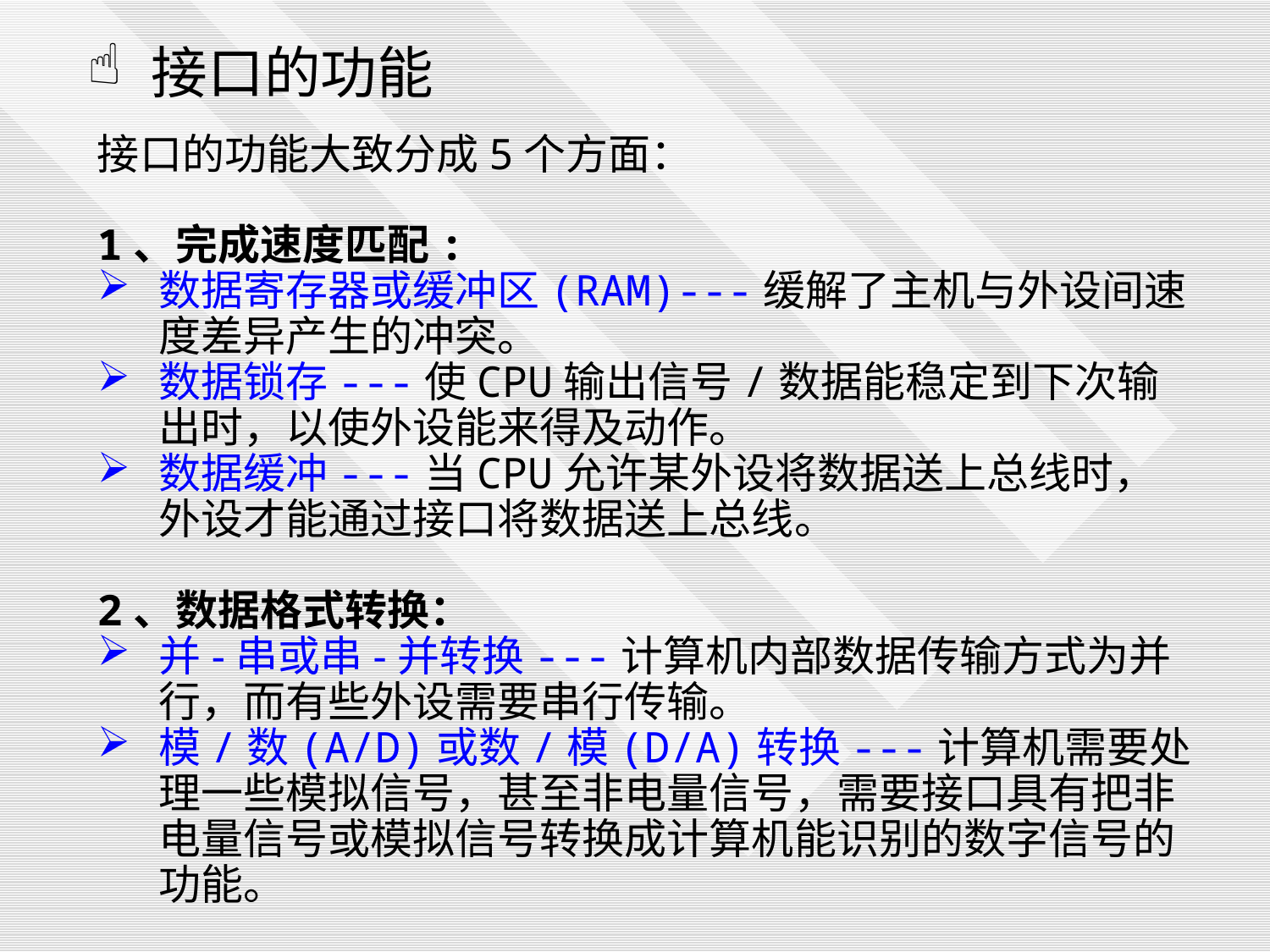

接口的功能
接口的功能大致分成5个方面：

1、完成速度匹配:
数据寄存器或缓冲区(RAM)---缓解了主机与外设间速度差异产生的冲突。
数据锁存---使CPU输出信号/数据能稳定到下次输出时，以使外设能来得及动作。
数据缓冲---当CPU允许某外设将数据送上总线时，外设才能通过接口将数据送上总线。

2、数据格式转换：
并-串或串-并转换---计算机内部数据传输方式为并行，而有些外设需要串行传输。
模/数(A/D)或数/模(D/A)转换---计算机需要处理一些模拟信号，甚至非电量信号，需要接口具有把非电量信号或模拟信号转换成计算机能识别的数字信号的功能。